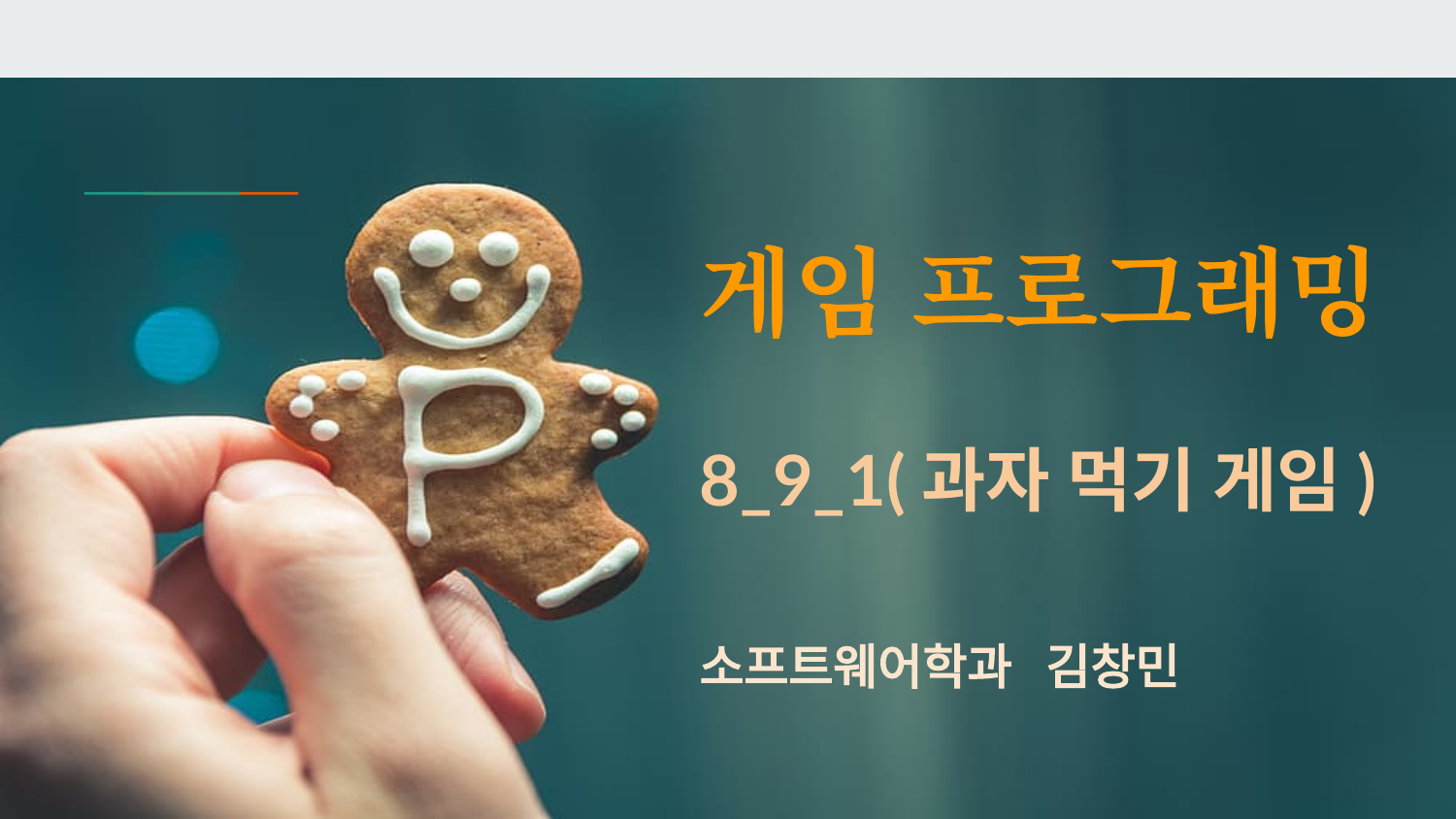

# 게임 프로그래밍
8_9_1(과자 먹기 게임)
소프트웨어학과   김창민